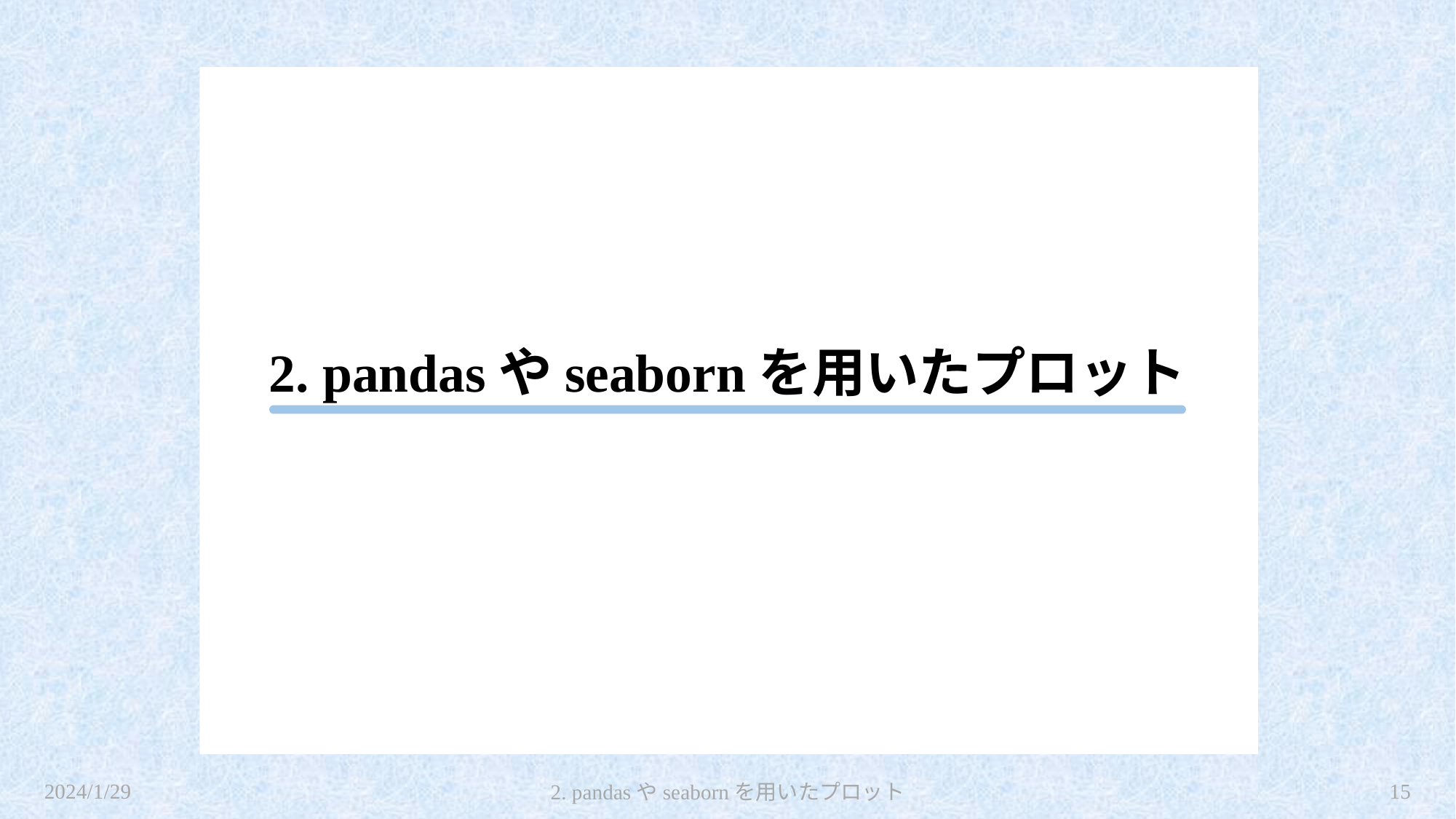

# 2. pandasやseabornを用いたプロット
2024/1/29
15
2. pandasやseabornを用いたプロット